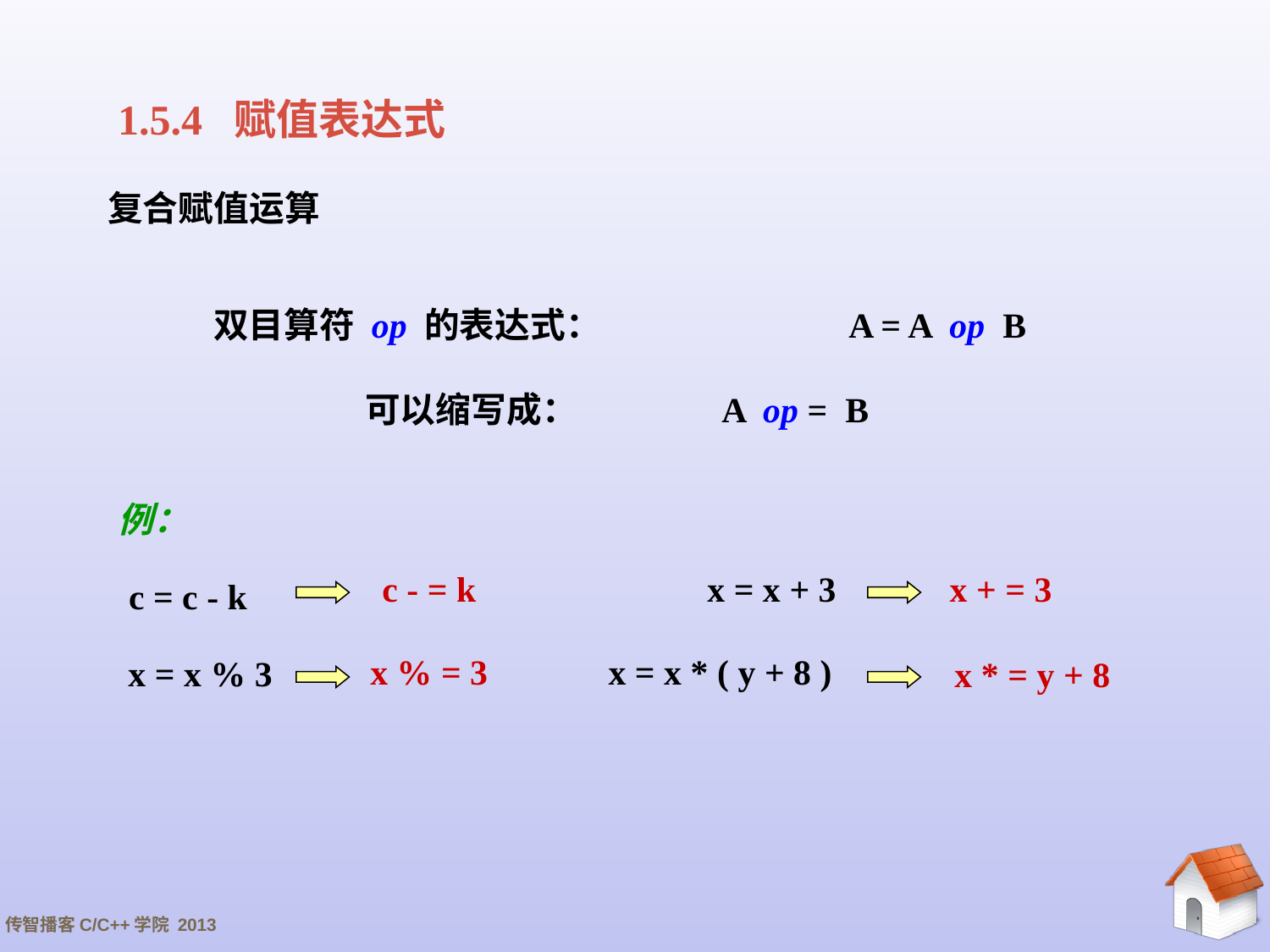

# 1.5.4  赋值表达式
复合赋值运算
双目算符 op 的表达式：		A = A  op  B
	  可以缩写成：		A  op =  B
例：
c = c - k
c - = k
x = x + 3
x + = 3

x * = y + 8
x % = 3
x = x * ( y + 8 )
x = x % 3